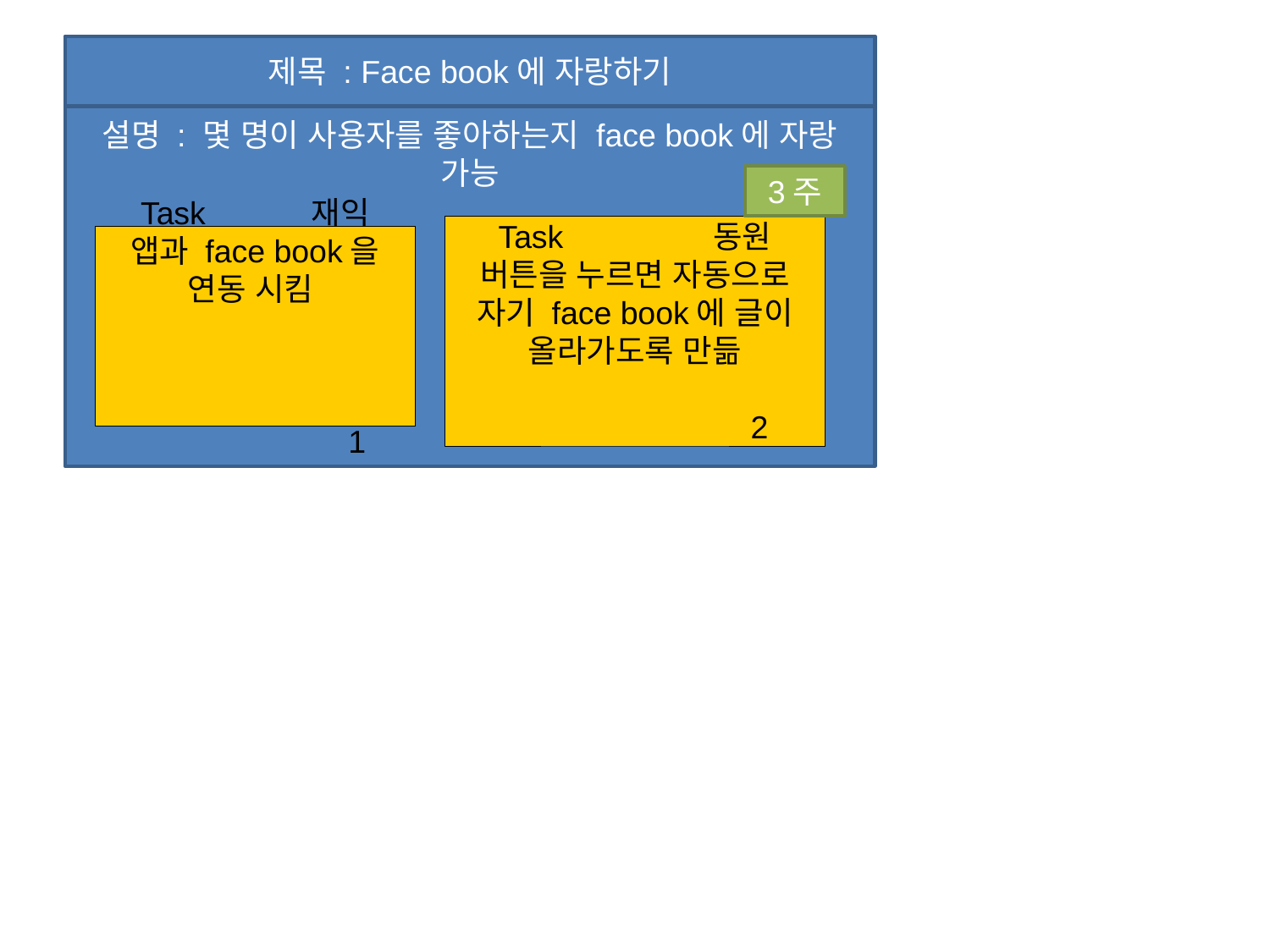

제목 : Face book에 자랑하기
설명 : 몇 명이 사용자를 좋아하는지 face book에 자랑 가능

3주

Task                동원
버튼을 누르면 자동으로 자기 face book에 글이 올라가도록 만듦

                            2

Task           재익
앱과 face book을 연동 시킴

                       1